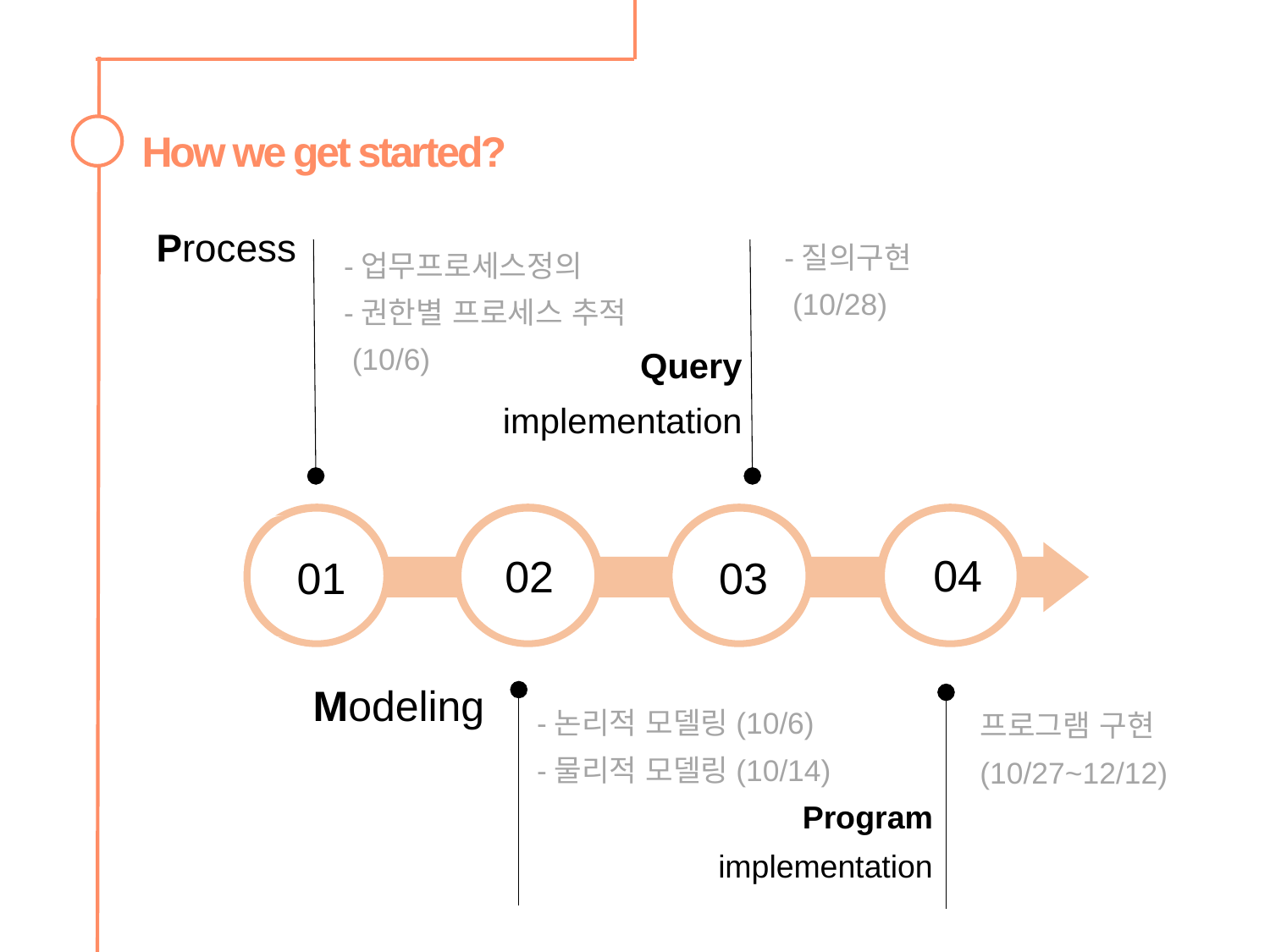

How we get started?
Process
-질의구현
 (10/28)
-업무프로세스정의
-권한별 프로세스 추적
 (10/6)
Query implementation

04
02
01
03
Modeling
-논리적 모델링(10/6)
-물리적 모델링(10/14)
프로그램 구현
(10/27~12/12)
Program implementation